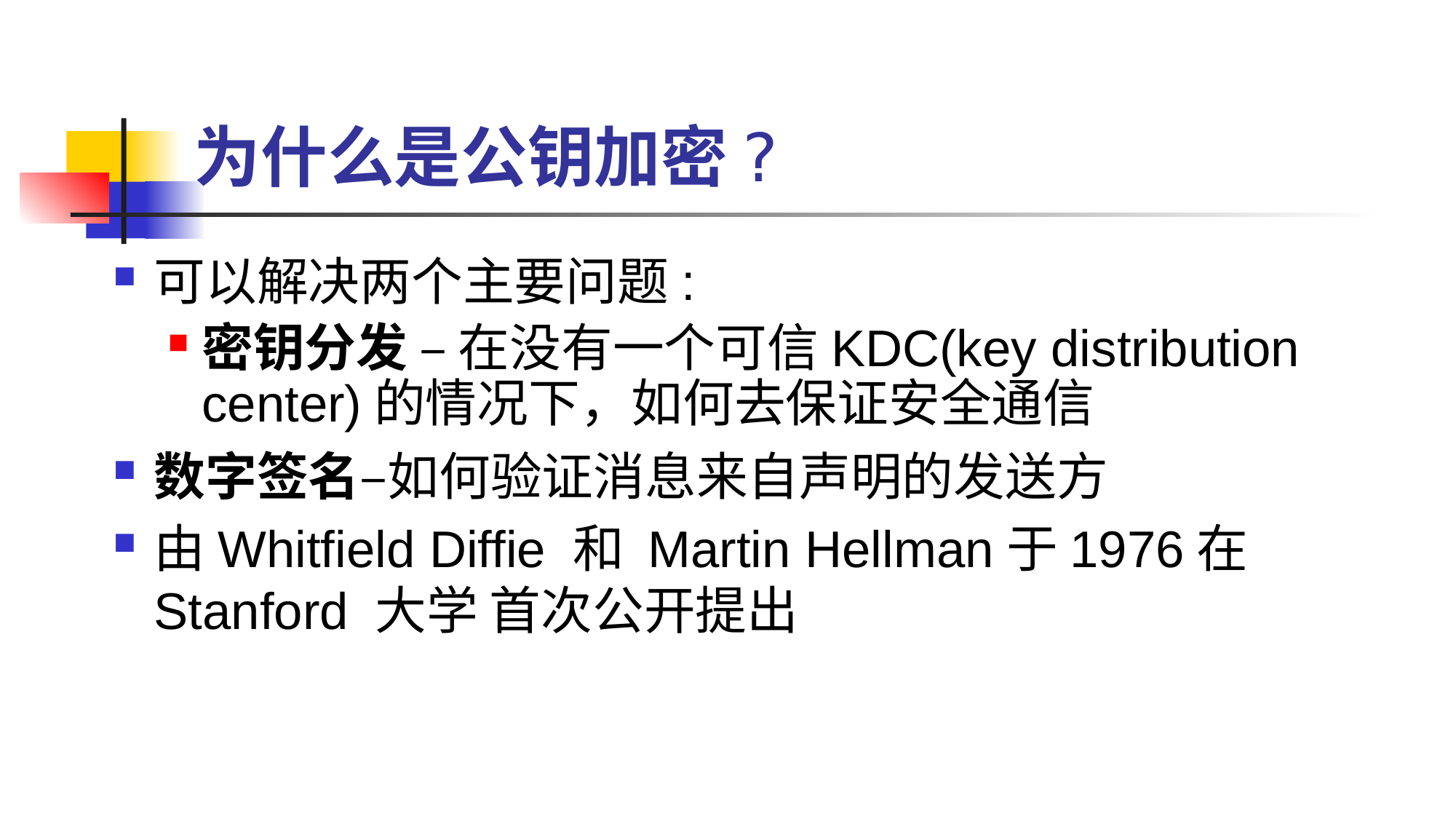

# 为什么是公钥加密?
可以解决两个主要问题:
密钥分发 – 在没有一个可信KDC(key distribution center)的情况下，如何去保证安全通信
数字签名–如何验证消息来自声明的发送方
由Whitfield Diffie 和 Martin Hellman于1976在 Stanford 大学 首次公开提出